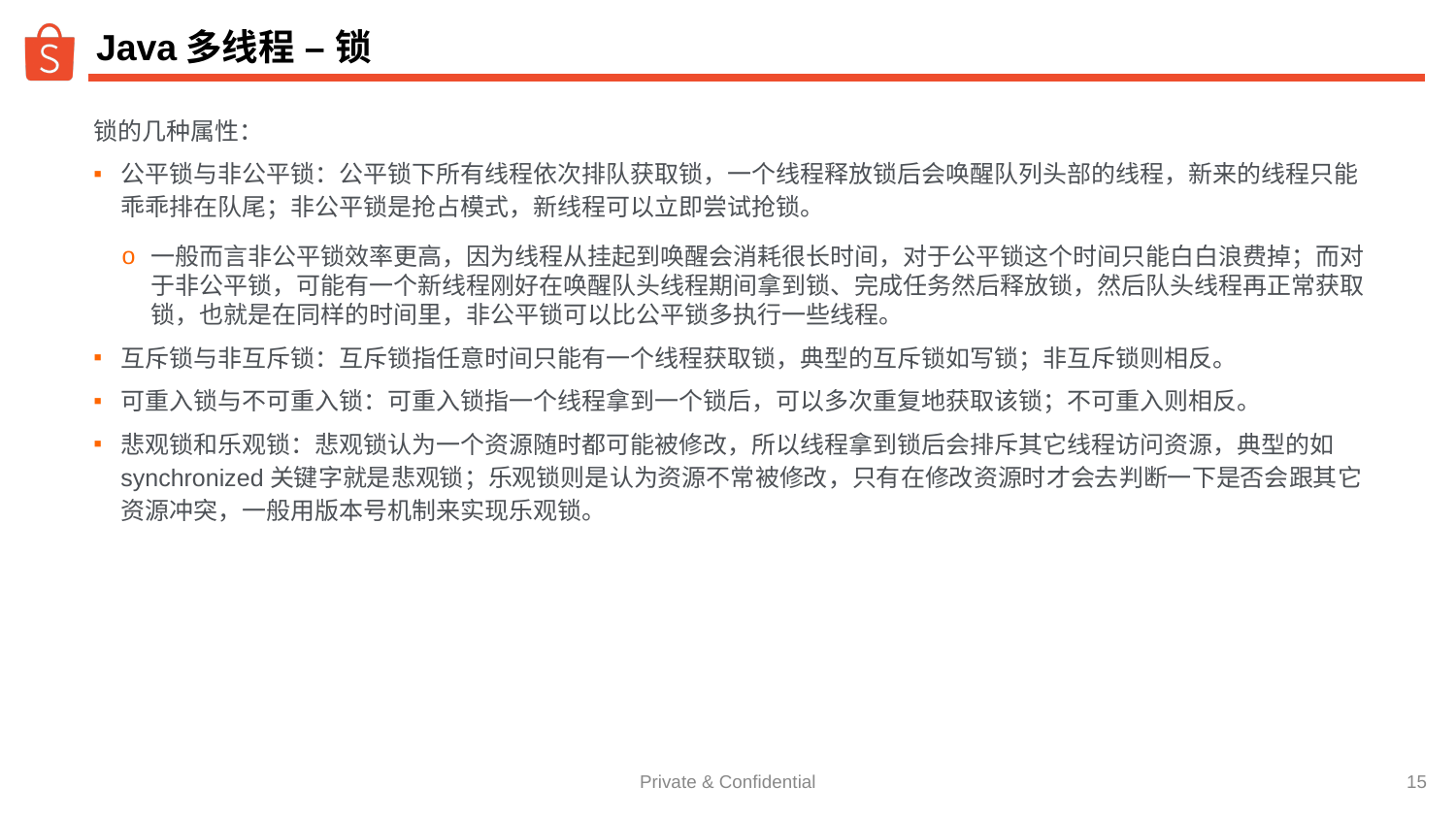

# Java多线程 – 锁
锁的几种属性：
公平锁与非公平锁：公平锁下所有线程依次排队获取锁，一个线程释放锁后会唤醒队列头部的线程，新来的线程只能乖乖排在队尾；非公平锁是抢占模式，新线程可以立即尝试抢锁。
一般而言非公平锁效率更高，因为线程从挂起到唤醒会消耗很长时间，对于公平锁这个时间只能白白浪费掉；而对于非公平锁，可能有一个新线程刚好在唤醒队头线程期间拿到锁、完成任务然后释放锁，然后队头线程再正常获取锁，也就是在同样的时间里，非公平锁可以比公平锁多执行一些线程。
互斥锁与非互斥锁：互斥锁指任意时间只能有一个线程获取锁，典型的互斥锁如写锁；非互斥锁则相反。
可重入锁与不可重入锁：可重入锁指一个线程拿到一个锁后，可以多次重复地获取该锁；不可重入则相反。
悲观锁和乐观锁：悲观锁认为一个资源随时都可能被修改，所以线程拿到锁后会排斥其它线程访问资源，典型的如synchronized关键字就是悲观锁；乐观锁则是认为资源不常被修改，只有在修改资源时才会去判断一下是否会跟其它资源冲突，一般用版本号机制来实现乐观锁。
15